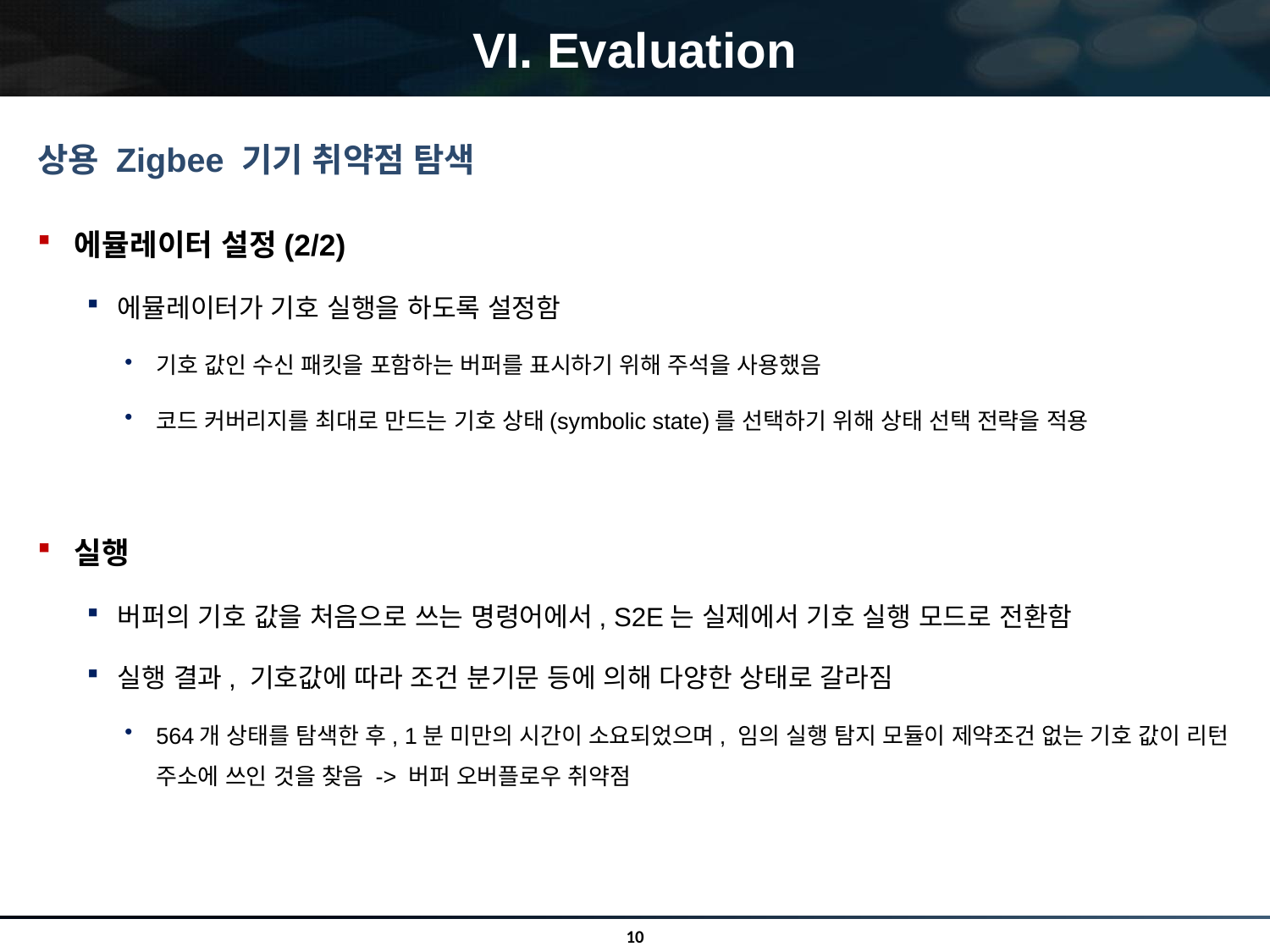

# VI. Evaluation
상용 Zigbee 기기 취약점 탐색
에뮬레이터 설정(2/2)
에뮬레이터가 기호 실행을 하도록 설정함
기호 값인 수신 패킷을 포함하는 버퍼를 표시하기 위해 주석을 사용했음
코드 커버리지를 최대로 만드는 기호 상태(symbolic state)를 선택하기 위해 상태 선택 전략을 적용

실행
버퍼의 기호 값을 처음으로 쓰는 명령어에서, S2E는 실제에서 기호 실행 모드로 전환함
실행 결과, 기호값에 따라 조건 분기문 등에 의해 다양한 상태로 갈라짐
564개 상태를 탐색한 후, 1분 미만의 시간이 소요되었으며, 임의 실행 탐지 모듈이 제약조건 없는 기호 값이 리턴 주소에 쓰인 것을 찾음 -> 버퍼 오버플로우 취약점